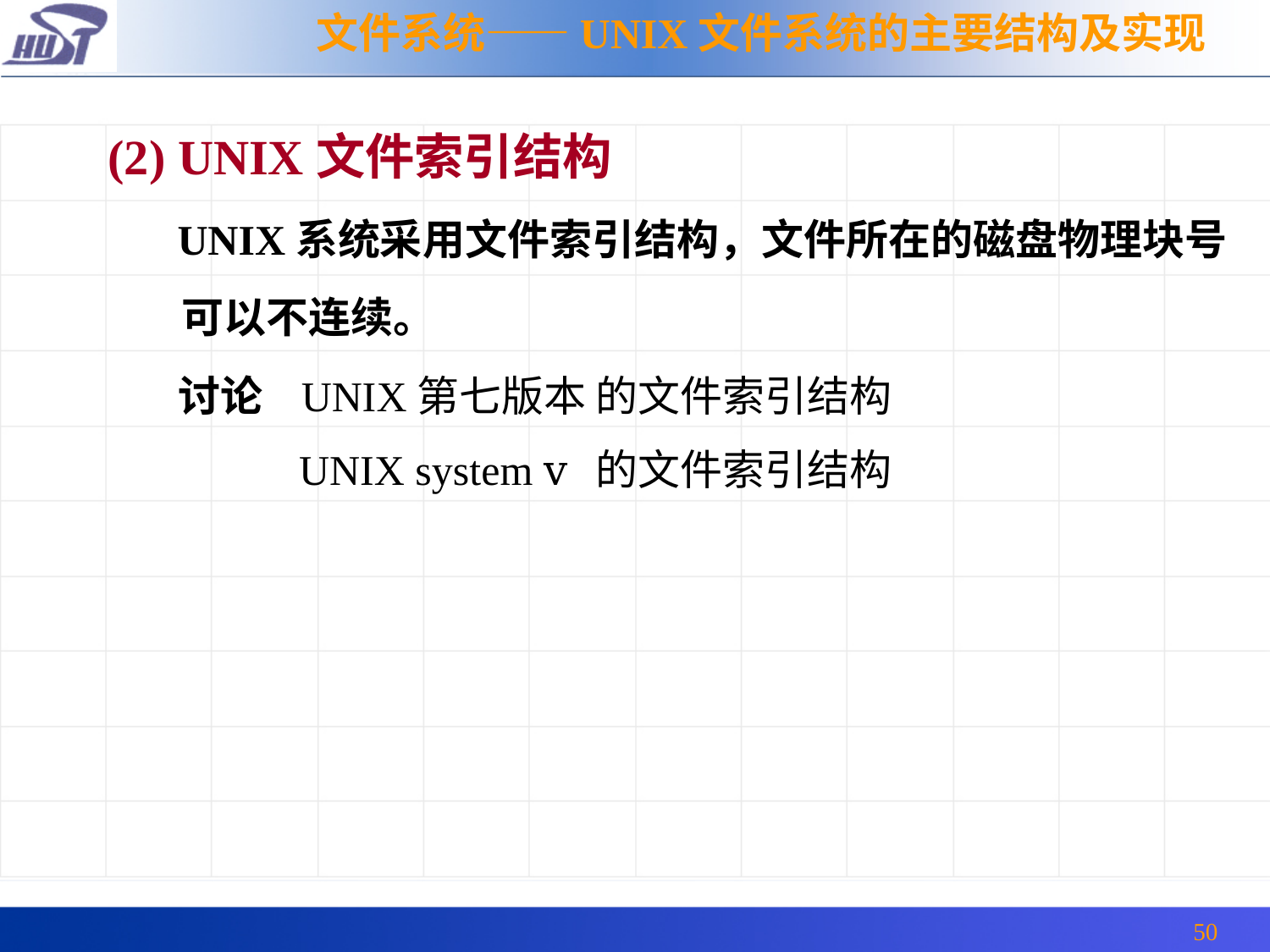

文件系统——UNIX文件系统的主要结构及实现
      (2) UNIX文件索引结构
      UNIX系统采用文件索引结构，文件所在的磁盘物理块号
      可以不连续。
      讨论   UNIX第七版本 的文件索引结构
                         UNIX system ⅴ的文件索引结构
50